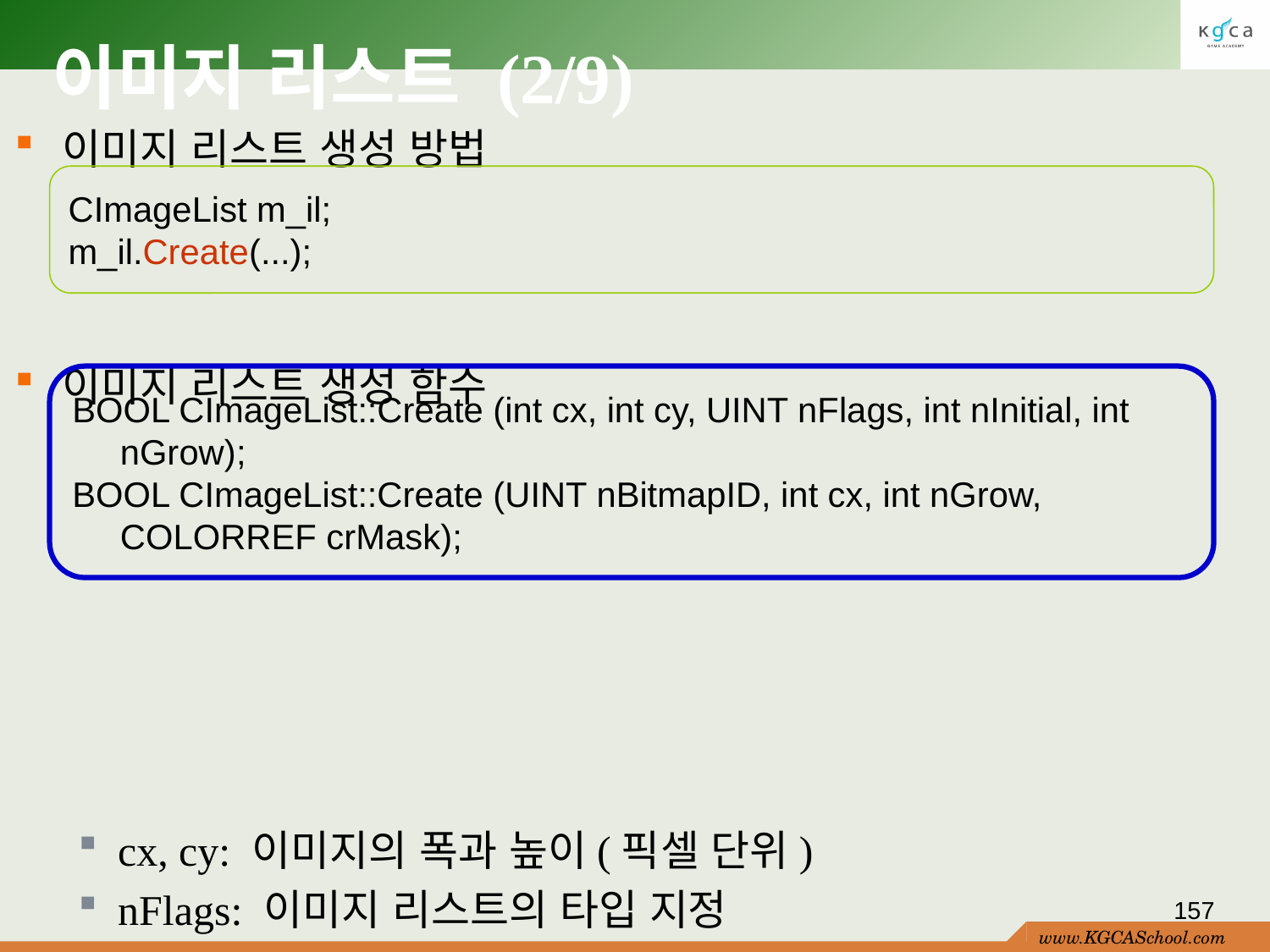

# 이미지 리스트 (2/9)
이미지 리스트 생성 방법

이미지 리스트 생성 함수

cx, cy: 이미지의 폭과 높이(픽셀 단위)
nFlags: 이미지 리스트의 타입 지정
CImageList m_il;
m_il.Create(...);
BOOL CImageList::Create (int cx, int cy, UINT nFlags, int nInitial, int nGrow);
BOOL CImageList::Create (UINT nBitmapID, int cx, int nGrow, COLORREF crMask);
157